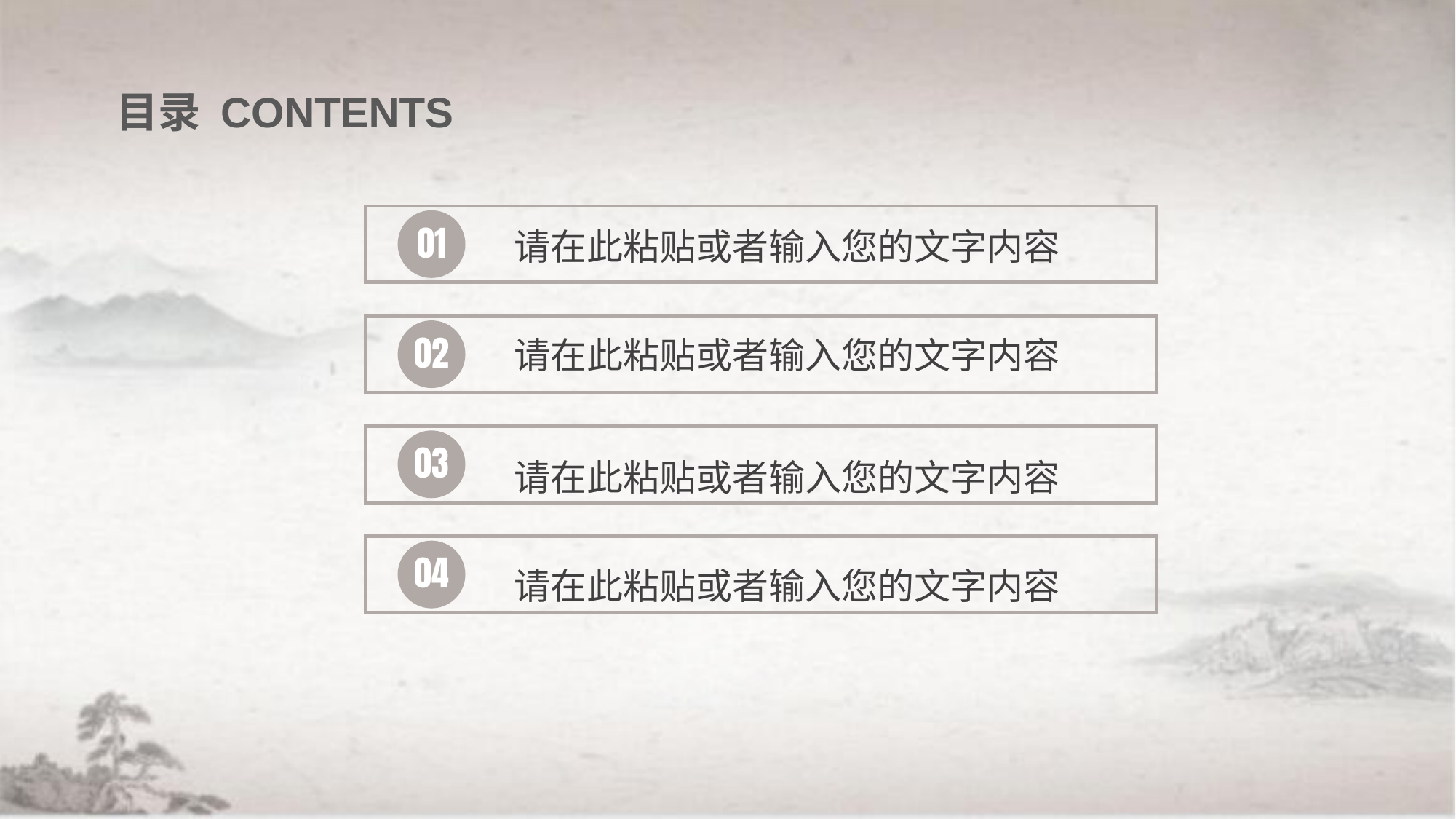

目录 CONTENTS

请在此粘贴或者输入您的文字内容

01
请在此粘贴或者输入您的文字内容

02

请在此粘贴或者输入您的文字内容
03

请在此粘贴或者输入您的文字内容
04